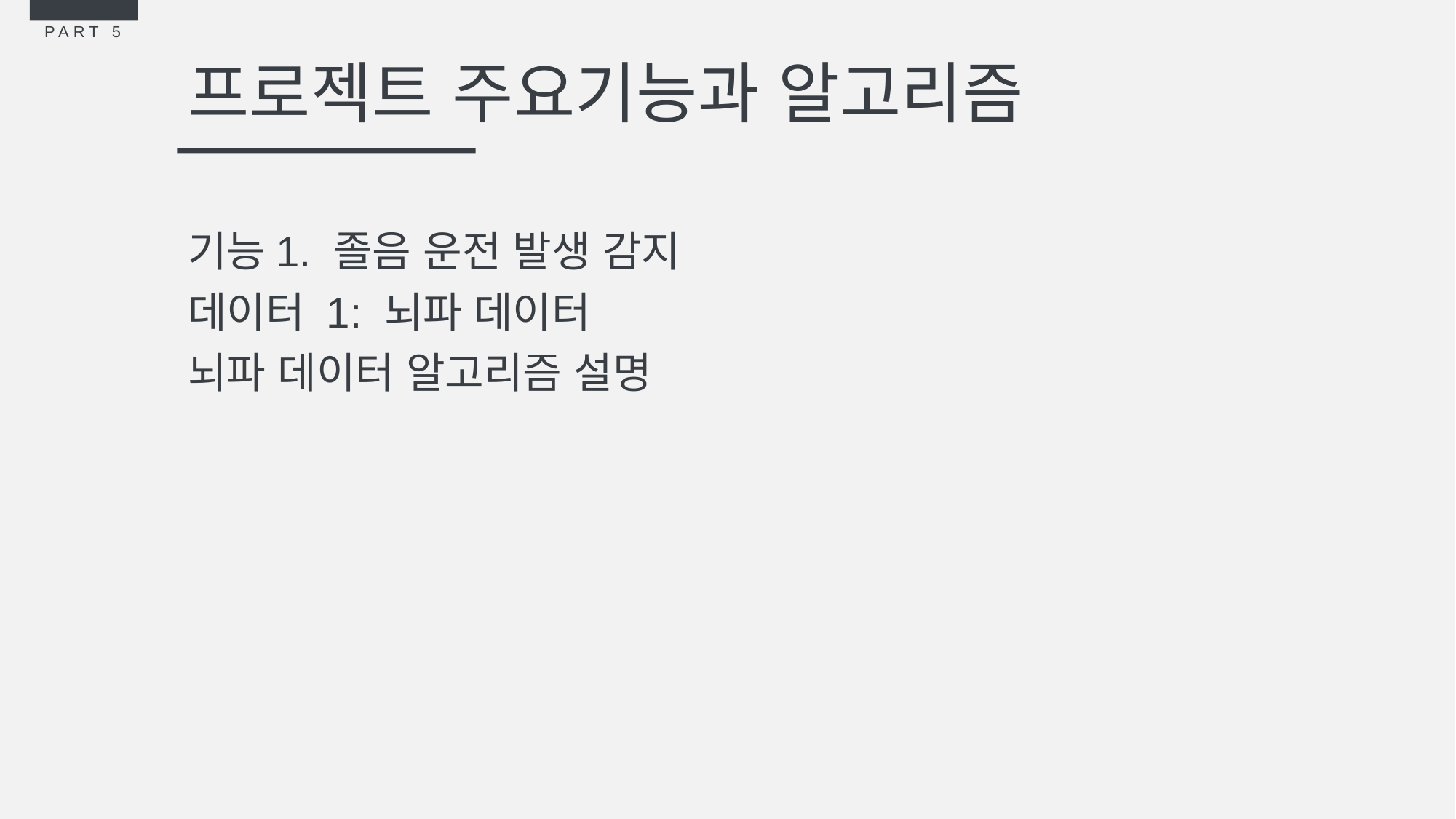

PART 5
# 프로젝트 주요기능과 알고리즘
기능1. 졸음 운전 발생 감지
데이터 1: 뇌파 데이터
뇌파 데이터 알고리즘 설명